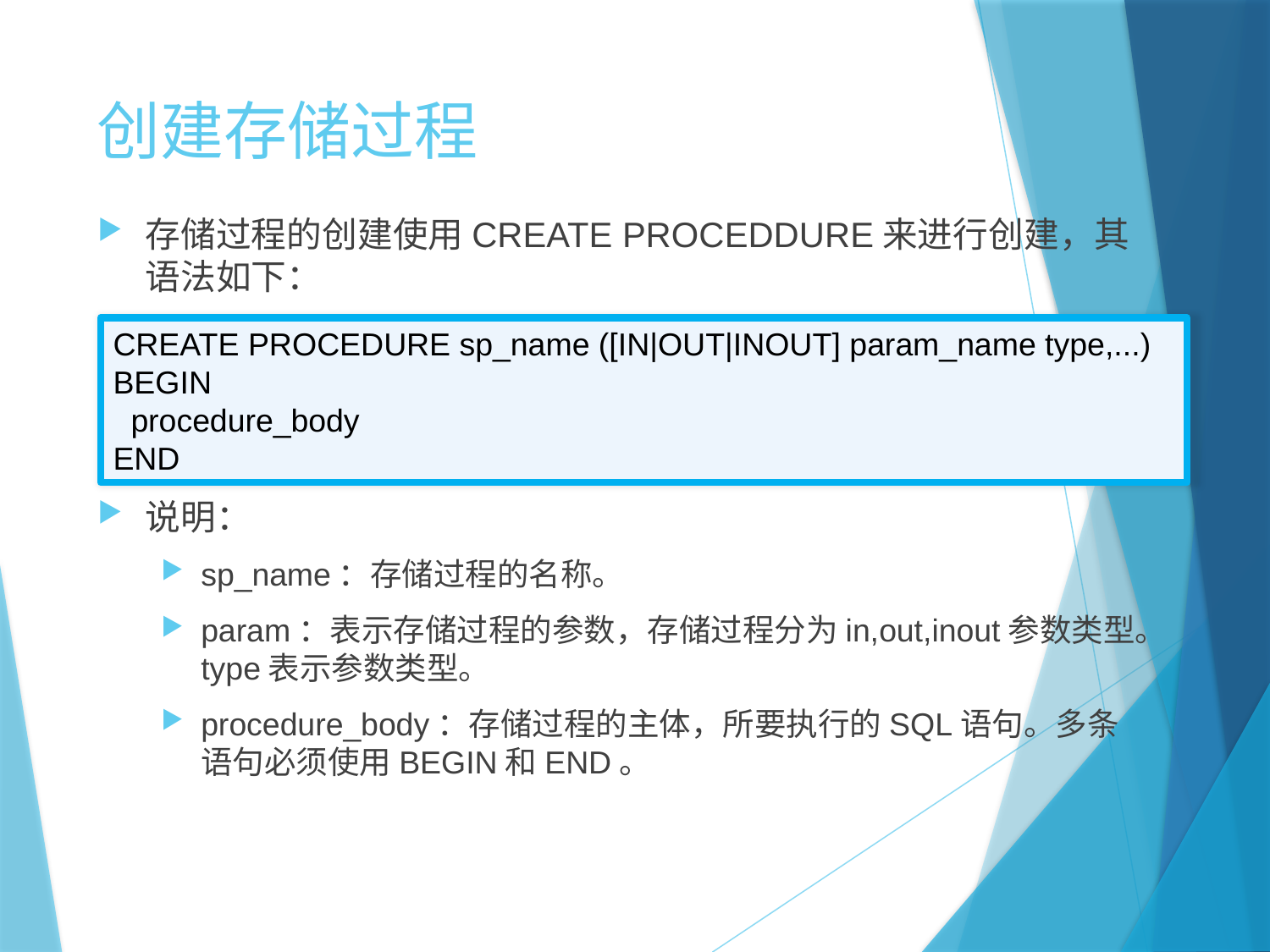

# 创建存储过程
存储过程的创建使用CREATE PROCEDDURE来进行创建，其语法如下：

说明：
sp_name：存储过程的名称。
param：表示存储过程的参数，存储过程分为in,out,inout参数类型。type表示参数类型。
procedure_body：存储过程的主体，所要执行的SQL语句。多条语句必须使用BEGIN和END。

CREATE PROCEDURE sp_name ([IN|OUT|INOUT] param_name type,...) BEGIN
  procedure_body
END